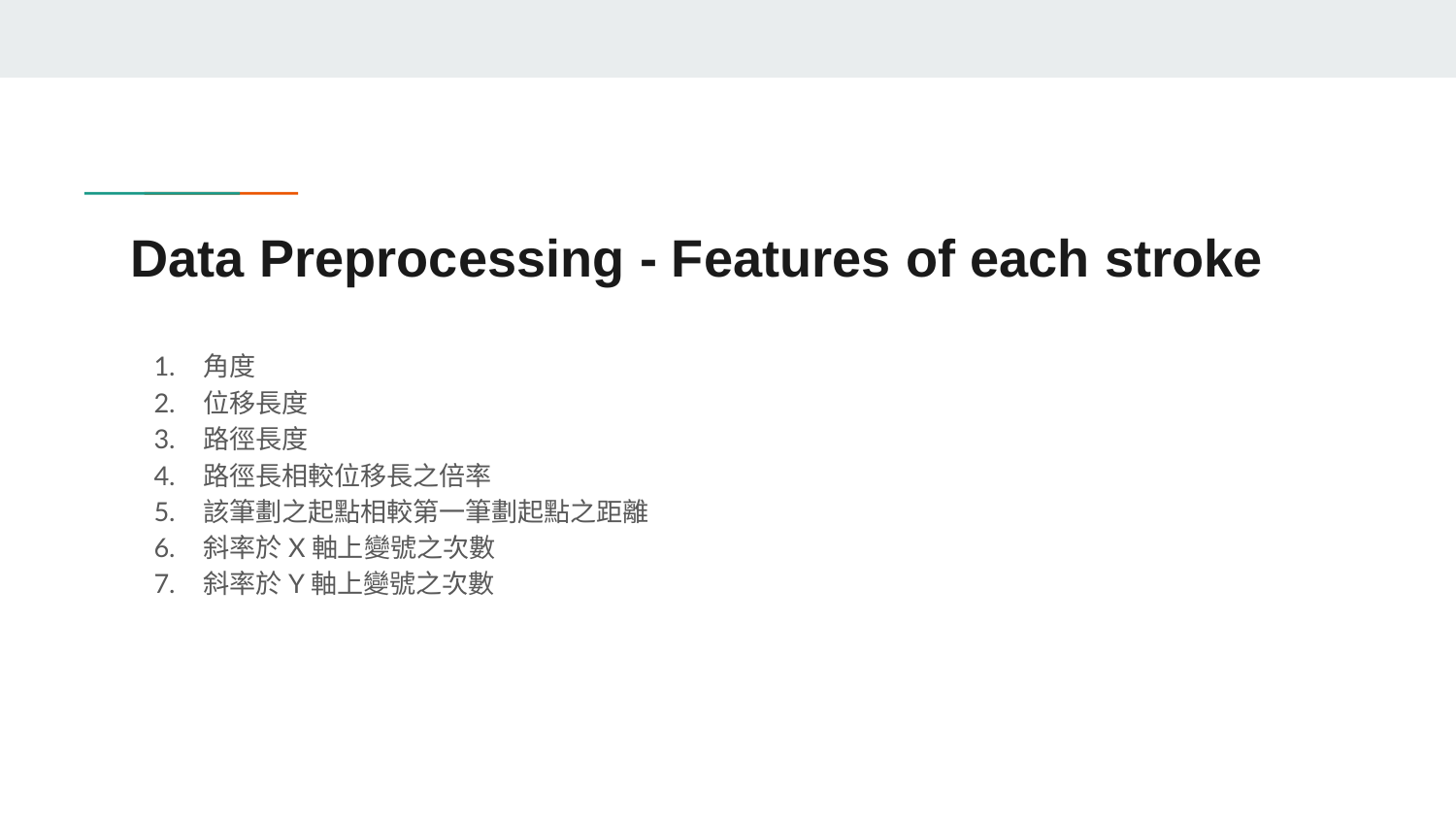

# Data Preprocessing - Features of each stroke
角度
位移長度
路徑長度
路徑長相較位移長之倍率
該筆劃之起點相較第一筆劃起點之距離
斜率於X軸上變號之次數
斜率於Y軸上變號之次數